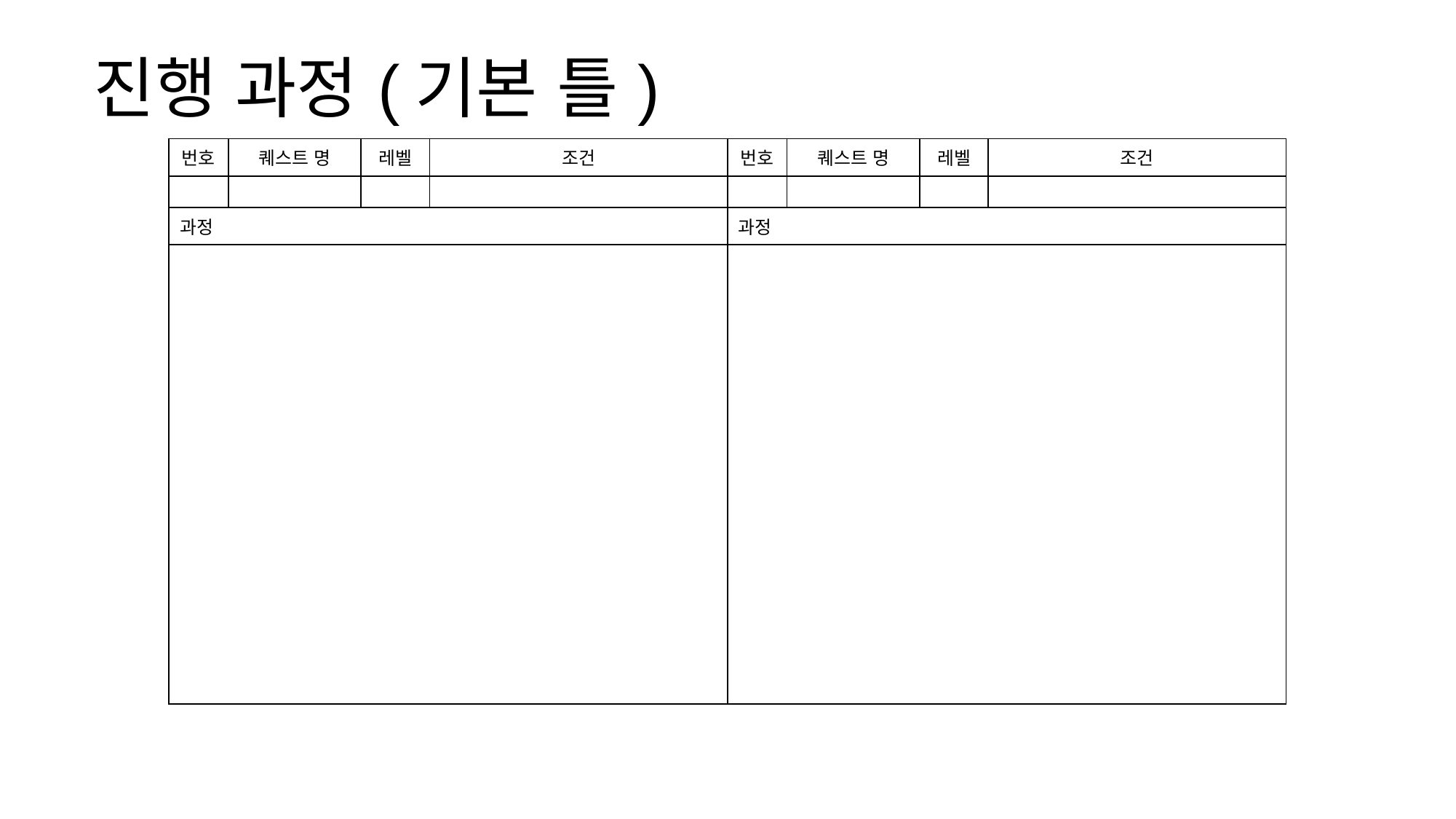

진행 과정(기본 틀)
| 번호 | 퀘스트 명 | 레벨 | 조건 |
| --- | --- | --- | --- |
|  |  |  |  |
| 과정 |  |  |  |
|  |  |  |  |
| 번호 | 퀘스트 명 | 레벨 | 조건 |
| --- | --- | --- | --- |
|  |  |  |  |
| 과정 |  |  |  |
|  |  |  |  |